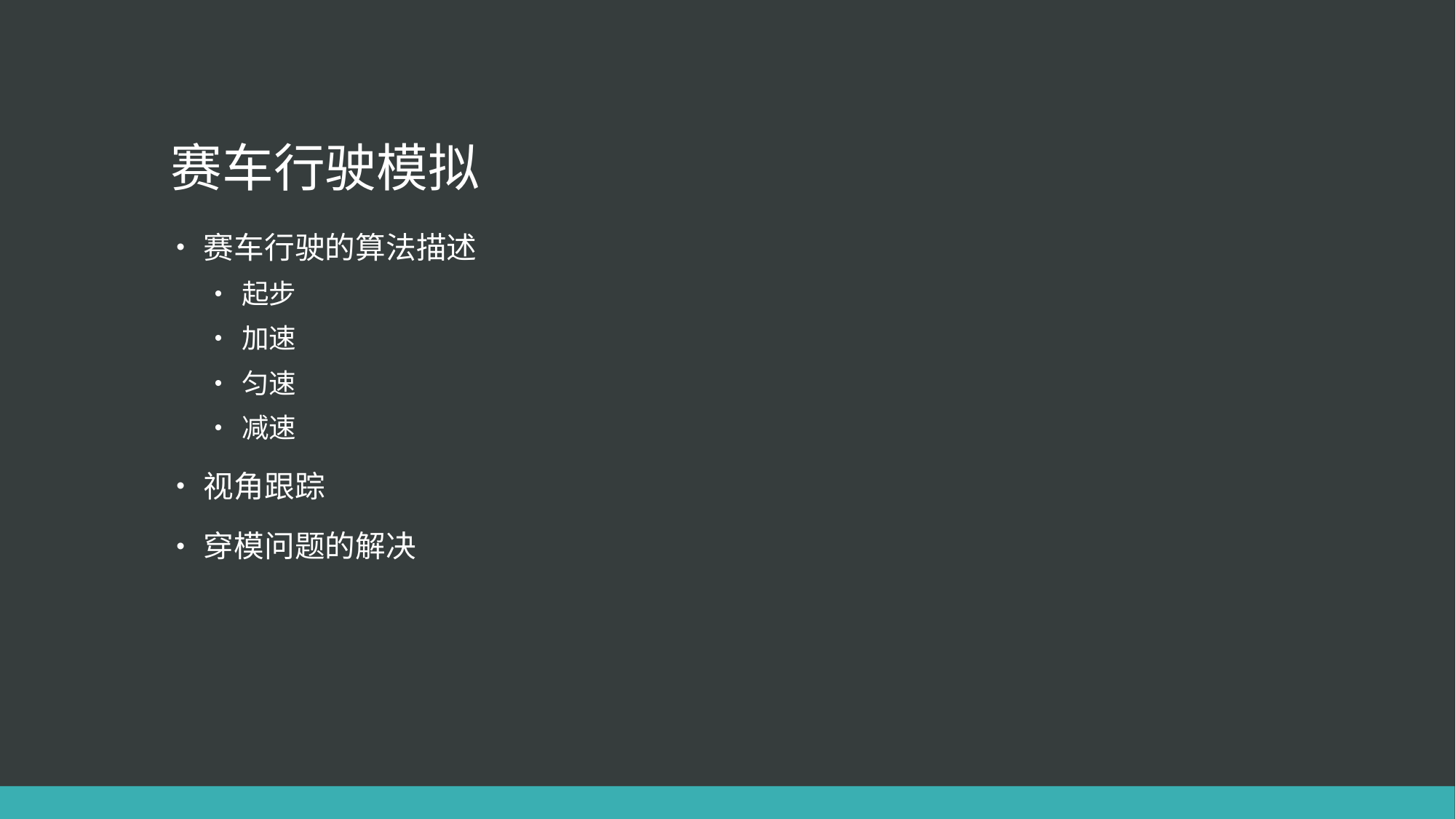

# 赛车行驶模拟
赛车行驶的算法描述
起步
加速
匀速
减速
视角跟踪
穿模问题的解决